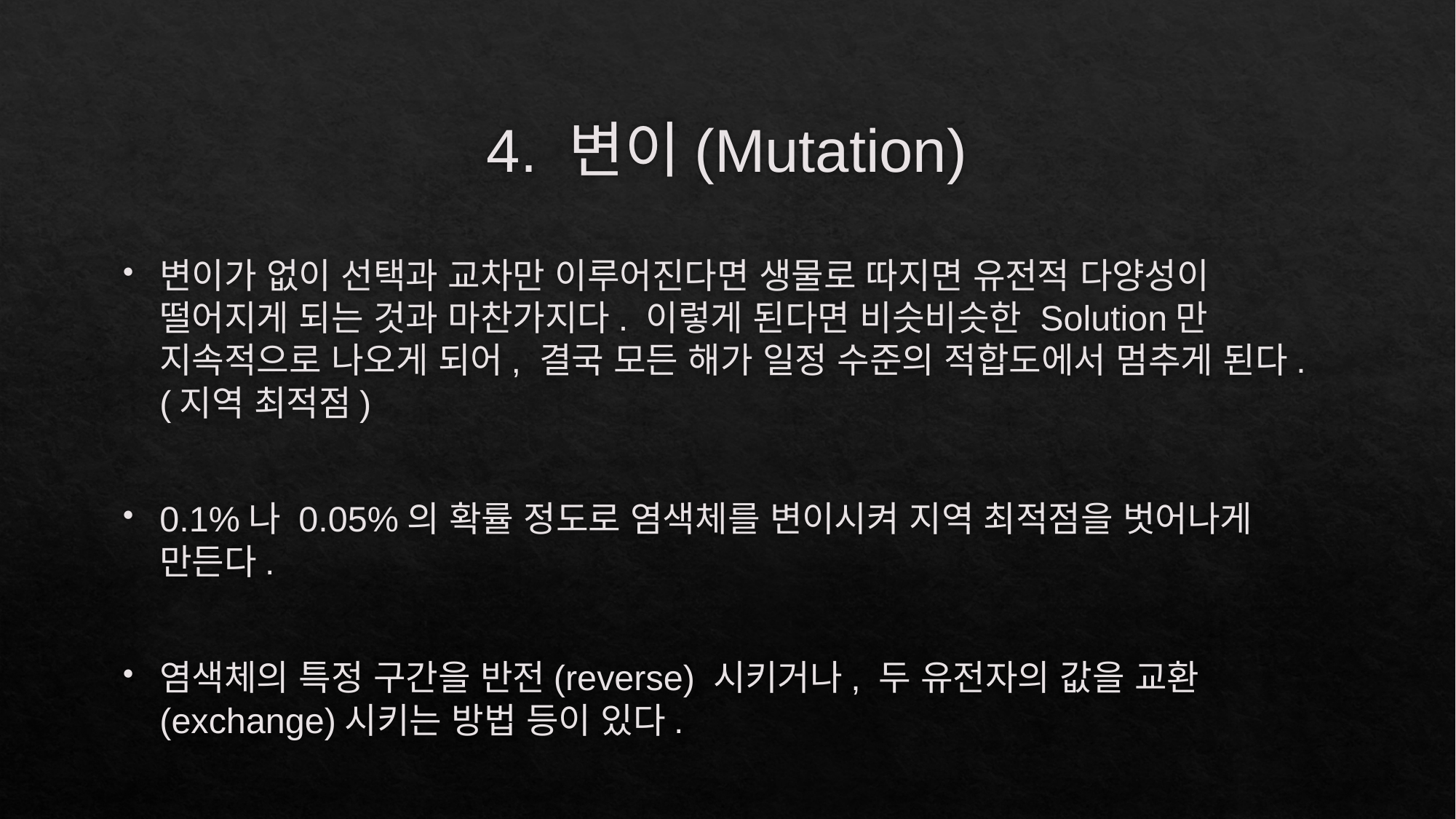

# 4. 변이(Mutation)
변이가 없이 선택과 교차만 이루어진다면 생물로 따지면 유전적 다양성이 떨어지게 되는 것과 마찬가지다. 이렇게 된다면 비슷비슷한 Solution만 지속적으로 나오게 되어, 결국 모든 해가 일정 수준의 적합도에서 멈추게 된다. (지역 최적점)

0.1%나 0.05%의 확률 정도로 염색체를 변이시켜 지역 최적점을 벗어나게 만든다.

염색체의 특정 구간을 반전(reverse) 시키거나, 두 유전자의 값을 교환(exchange)시키는 방법 등이 있다.